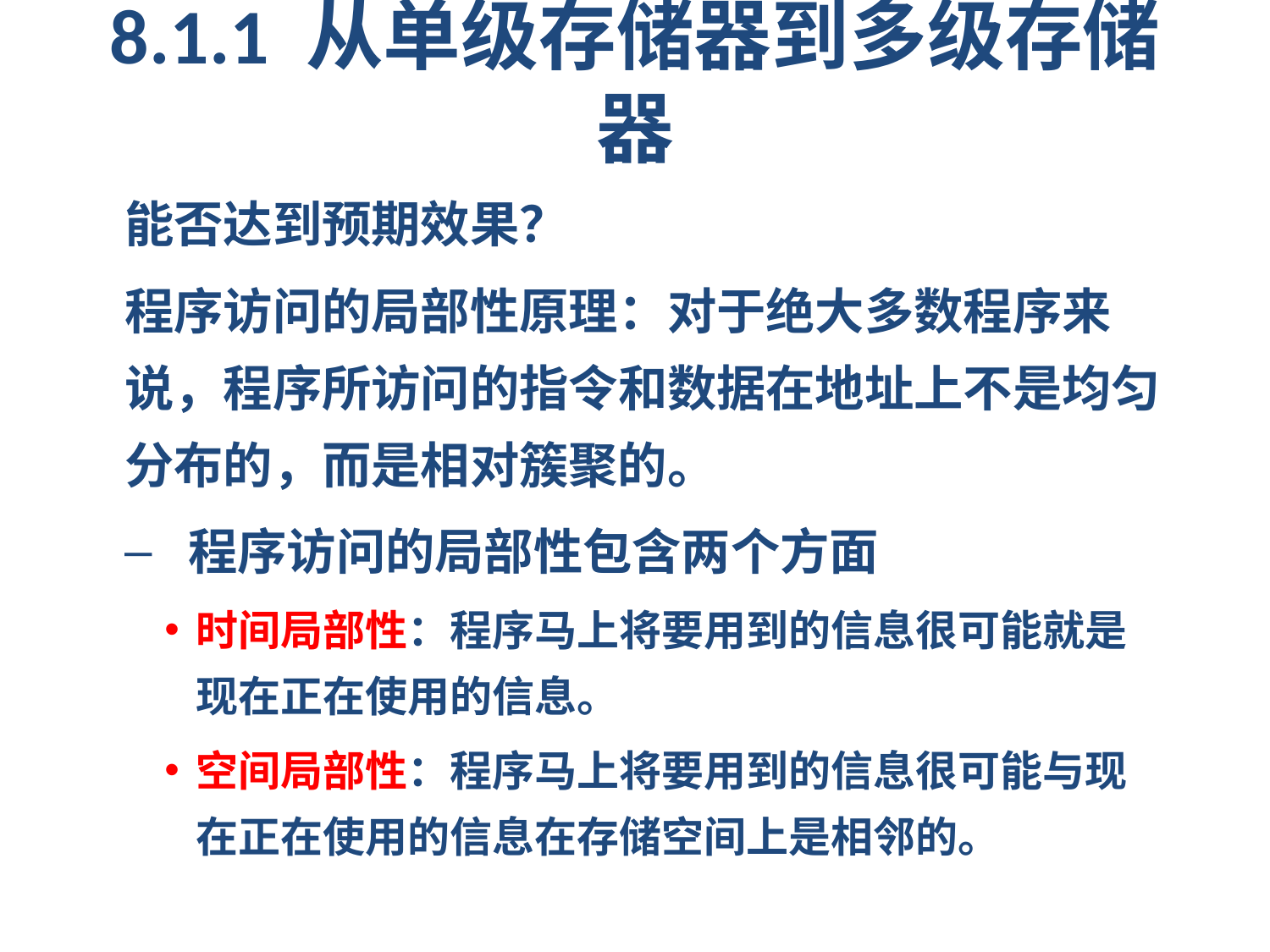

# 8.1.1 从单级存储器到多级存储器
能否达到预期效果？
程序访问的局部性原理：对于绝大多数程序来说，程序所访问的指令和数据在地址上不是均匀分布的，而是相对簇聚的。
程序访问的局部性包含两个方面
时间局部性：程序马上将要用到的信息很可能就是现在正在使用的信息。
空间局部性：程序马上将要用到的信息很可能与现在正在使用的信息在存储空间上是相邻的。